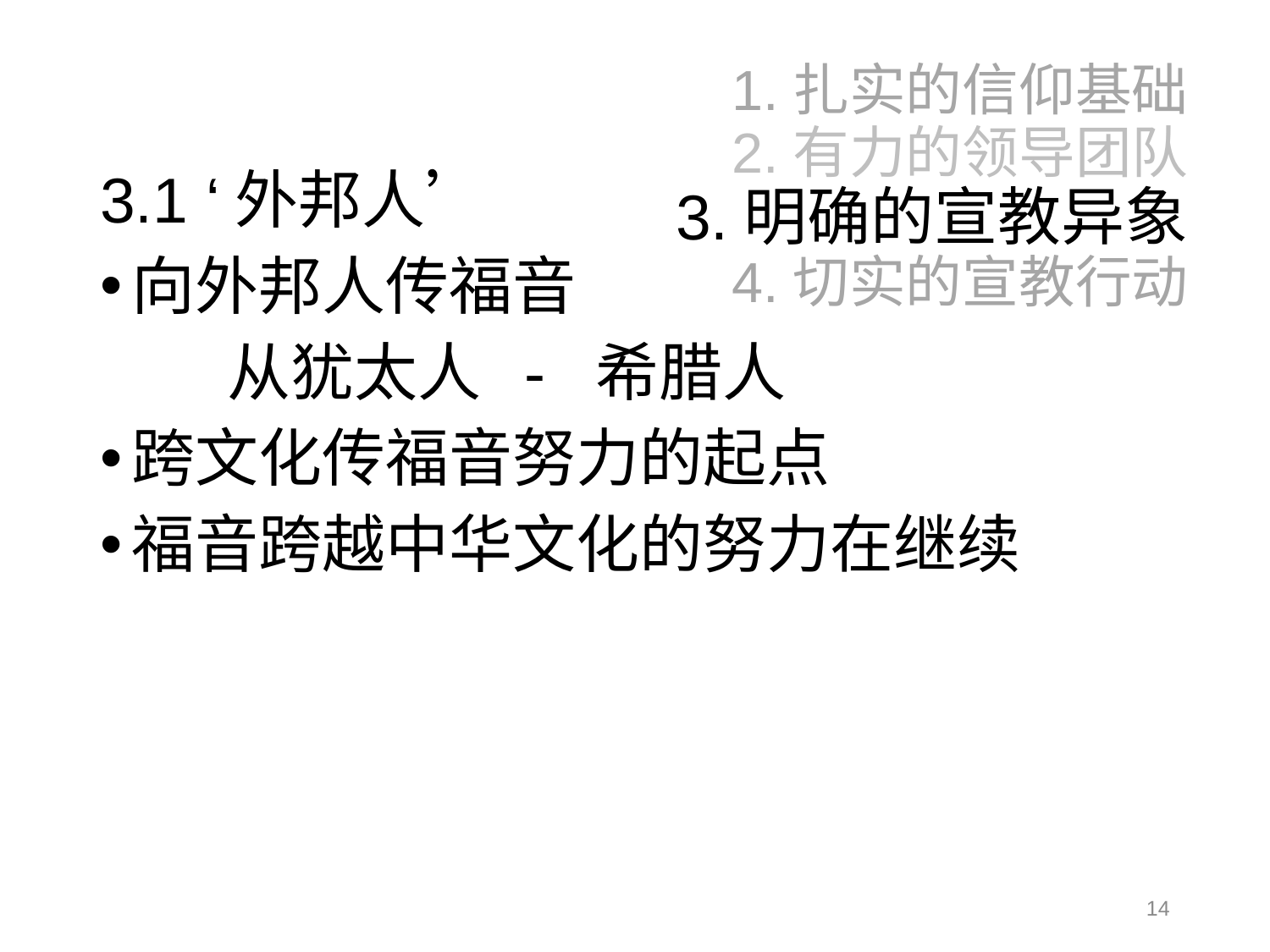

# 1.扎实的信仰基础 2.有力的领导团队 3.明确的宣教异象 4.切实的宣教行动
3.1 ‘外邦人’
向外邦人传福音
	从犹太人  -  希腊人
跨文化传福音努力的起点
福音跨越中华文化的努力在继续
14